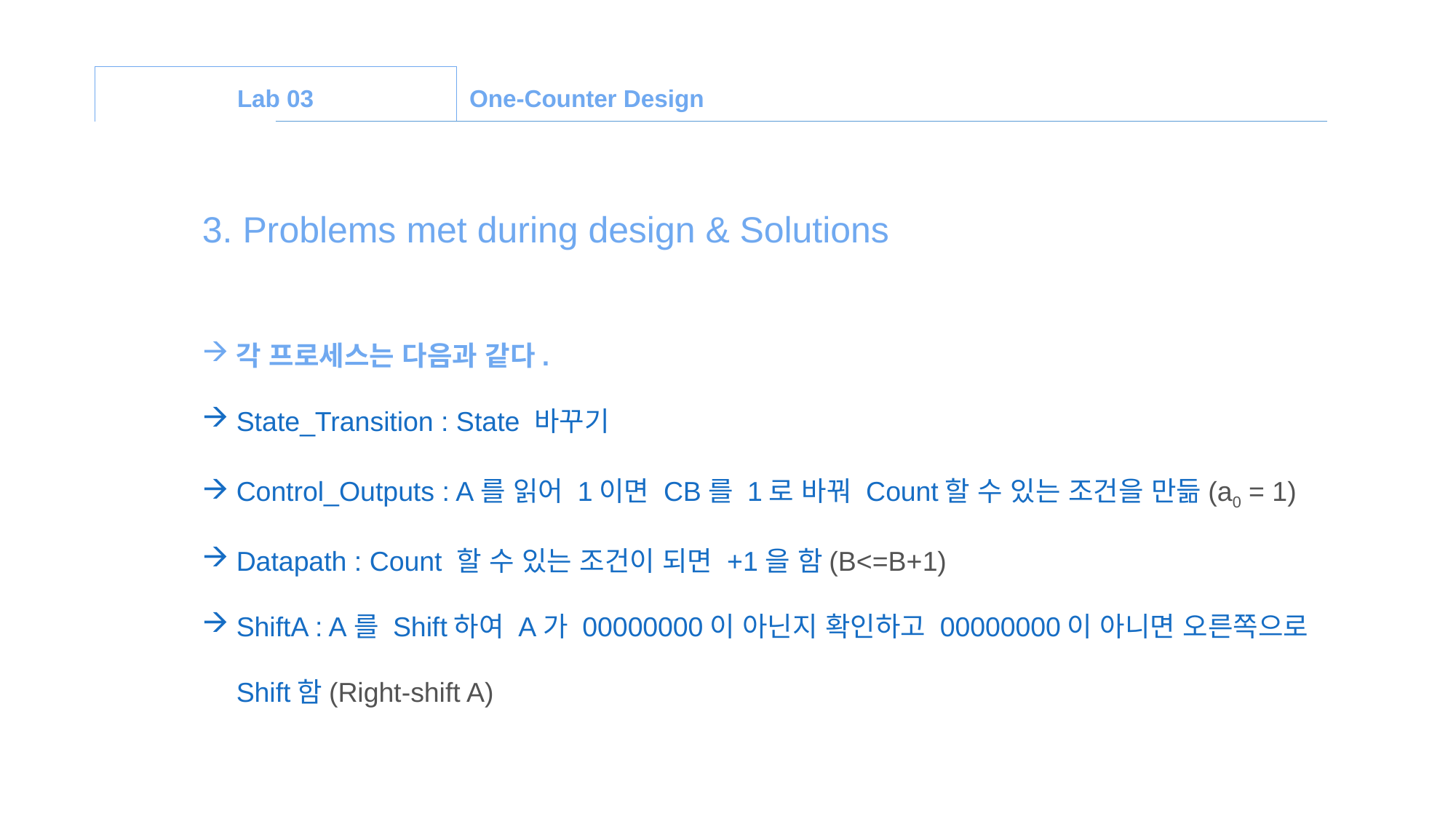

Lab 03
One-Counter Design
3. Problems met during design & Solutions
각 프로세스는 다음과 같다.
State_Transition : State 바꾸기
Control_Outputs : A를 읽어 1이면 CB를 1로 바꿔 Count할 수 있는 조건을 만듦(a0 = 1)
Datapath : Count 할 수 있는 조건이 되면 +1을 함(B<=B+1)
ShiftA : A를 Shift하여 A가 00000000이 아닌지 확인하고 00000000이 아니면 오른쪽으로 Shift함(Right-shift A)